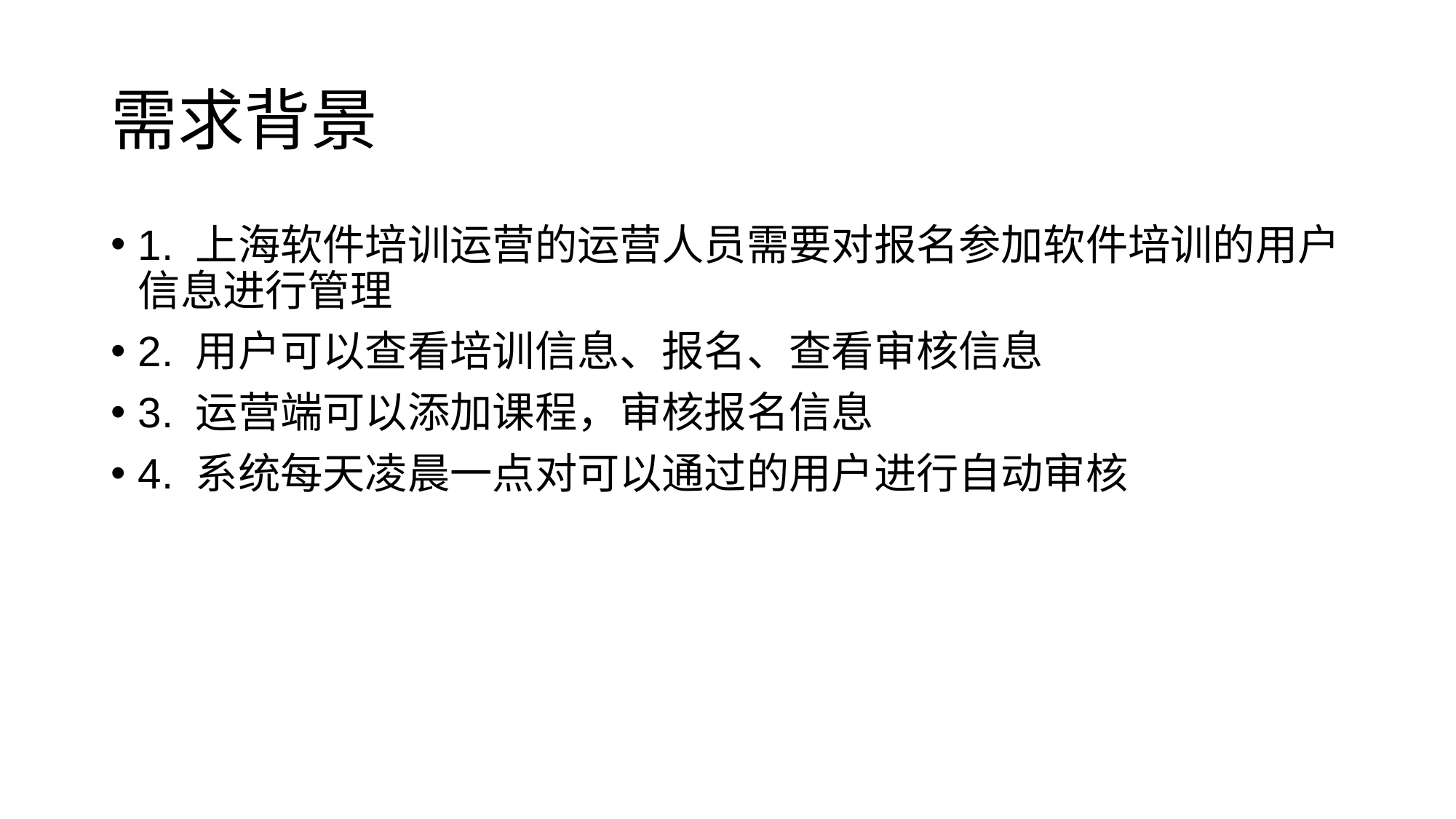

# 需求背景
1. 上海软件培训运营的运营人员需要对报名参加软件培训的用户信息进行管理
2. 用户可以查看培训信息、报名、查看审核信息
3. 运营端可以添加课程，审核报名信息
4. 系统每天凌晨一点对可以通过的用户进行自动审核